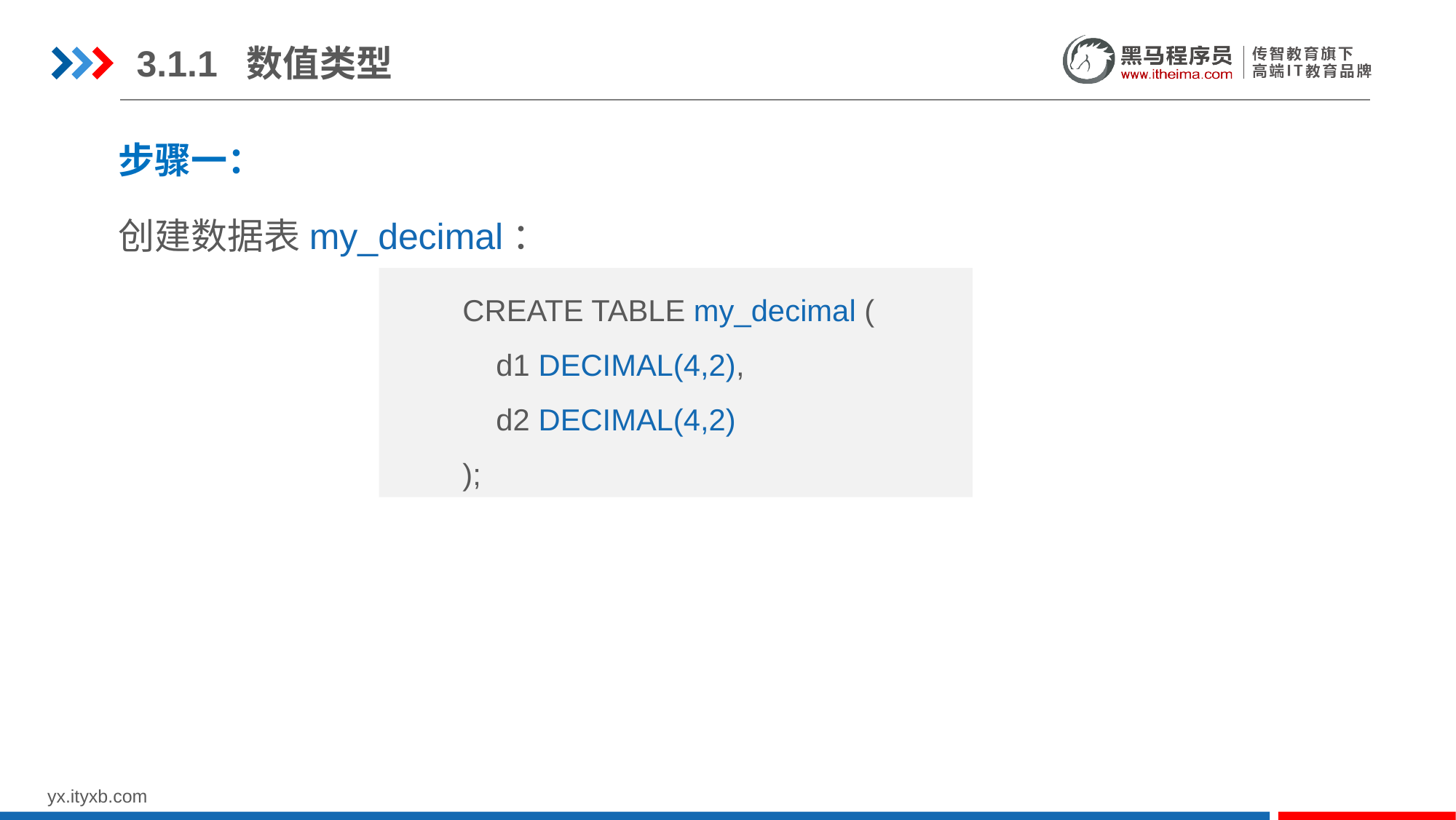

3.1.1  数值类型
步骤一：
创建数据表my_decimal：
CREATE TABLE my_decimal (
    d1 DECIMAL(4,2),
    d2 DECIMAL(4,2)
);